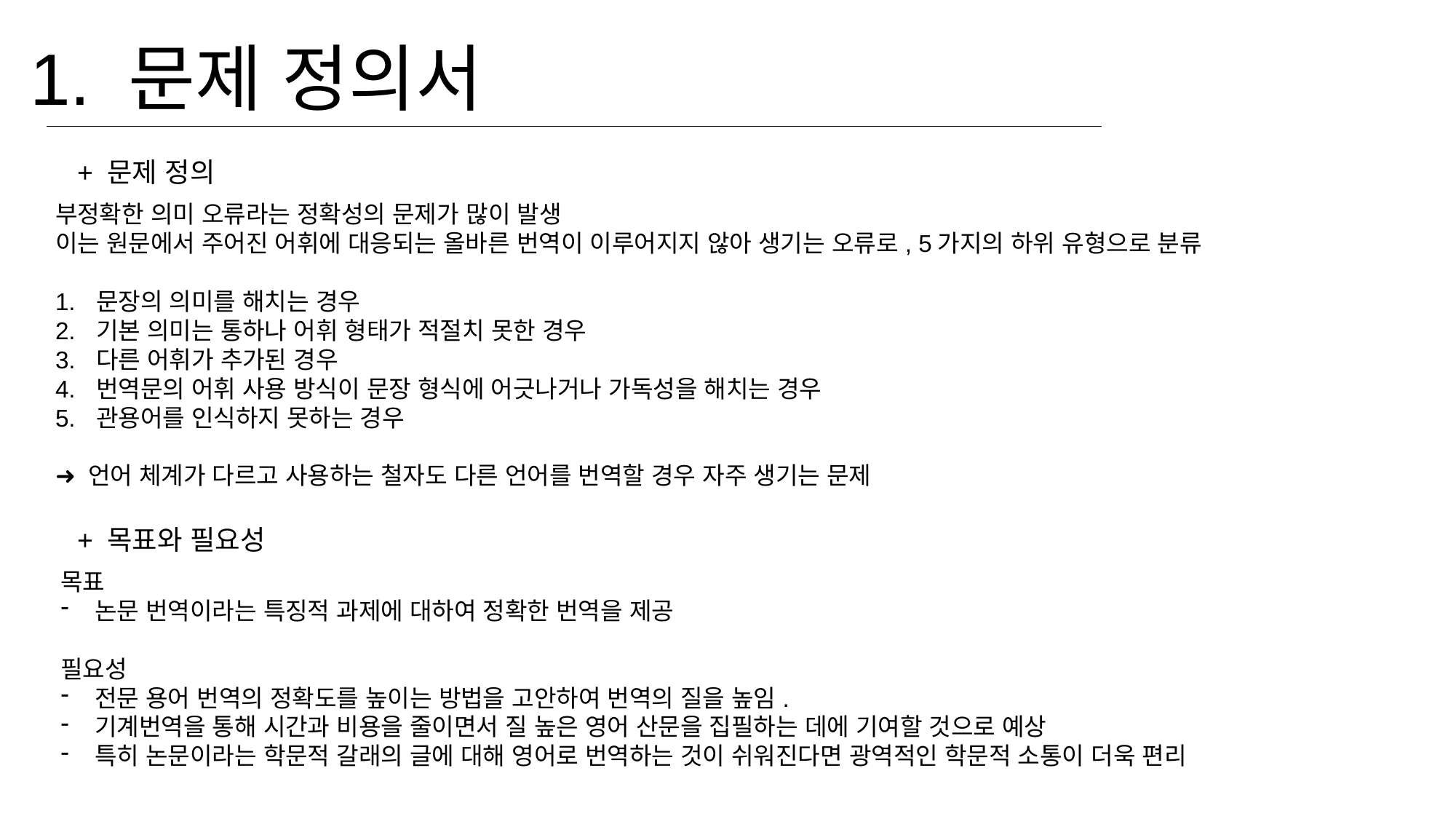

1. 문제 정의서
+ 문제 정의
부정확한 의미 오류라는 정확성의 문제가 많이 발생
이는 원문에서 주어진 어휘에 대응되는 올바른 번역이 이루어지지 않아 생기는 오류로, 5가지의 하위 유형으로 분류

문장의 의미를 해치는 경우
기본 의미는 통하나 어휘 형태가 적절치 못한 경우
다른 어휘가 추가된 경우
번역문의 어휘 사용 방식이 문장 형식에 어긋나거나 가독성을 해치는 경우
관용어를 인식하지 못하는 경우

➜ 언어 체계가 다르고 사용하는 철자도 다른 언어를 번역할 경우 자주 생기는 문제
+ 목표와 필요성
목표
논문 번역이라는 특징적 과제에 대하여 정확한 번역을 제공

필요성
전문 용어 번역의 정확도를 높이는 방법을 고안하여 번역의 질을 높임.
기계번역을 통해 시간과 비용을 줄이면서 질 높은 영어 산문을 집필하는 데에 기여할 것으로 예상
특히 논문이라는 학문적 갈래의 글에 대해 영어로 번역하는 것이 쉬워진다면 광역적인 학문적 소통이 더욱 편리